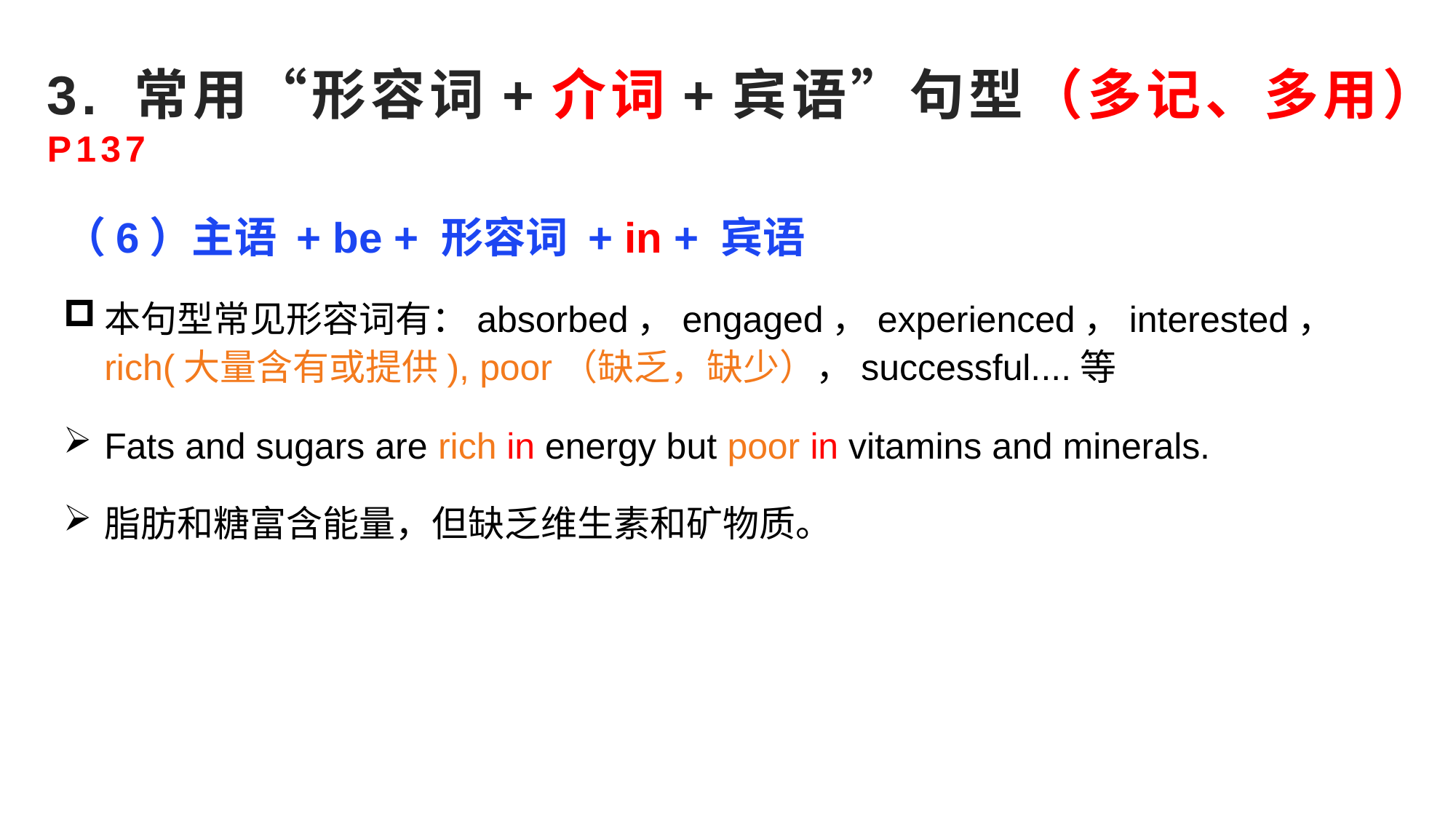

3. 常用“形容词+介词+宾语”句型（多记、多用）P137
（6）主语 + be + 形容词 + in + 宾语
本句型常见形容词有：absorbed，engaged，experienced，interested，rich(大量含有或提供), poor（缺乏，缺少），successful....等
Fats and sugars are rich in energy but poor in vitamins and minerals.
脂肪和糖富含能量，但缺乏维生素和矿物质。